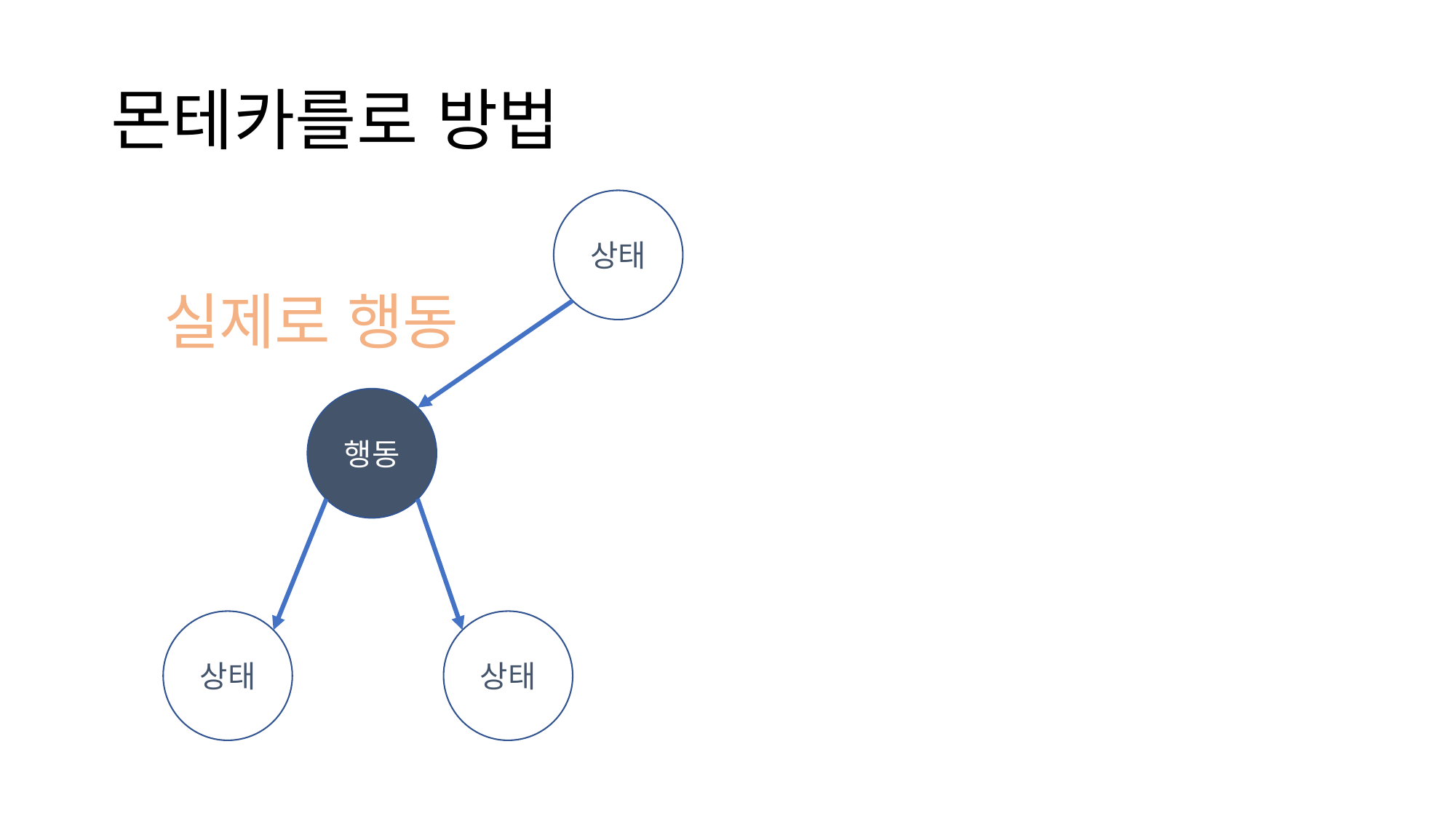

# 몬테카를로 방법
상태
실제로 행동
행동
상태
상태